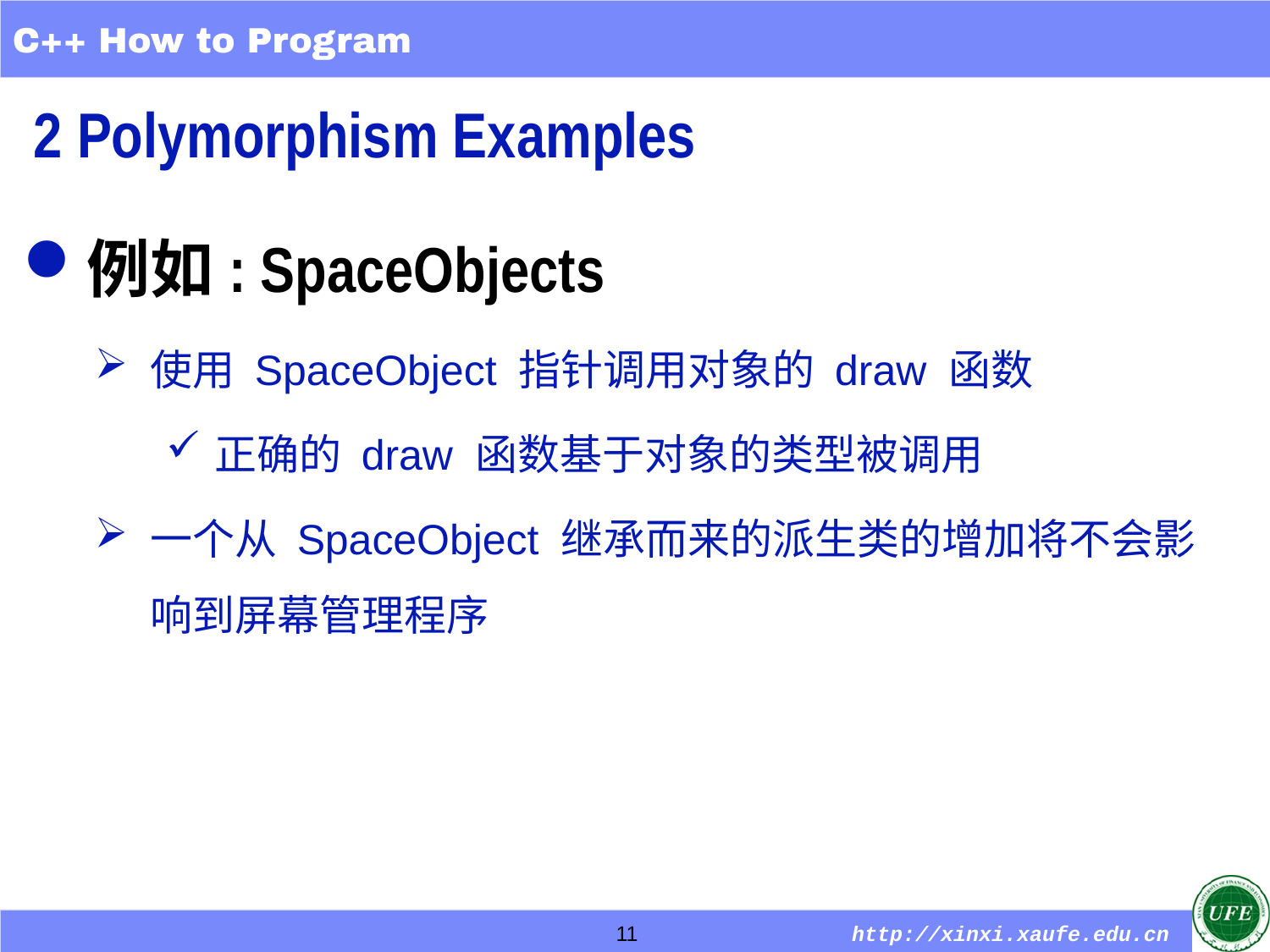

2 Polymorphism Examples
例如: SpaceObjects
使用 SpaceObject 指针调用对象的 draw 函数
正确的 draw 函数基于对象的类型被调用
一个从 SpaceObject 继承而来的派生类的增加将不会影响到屏幕管理程序
11